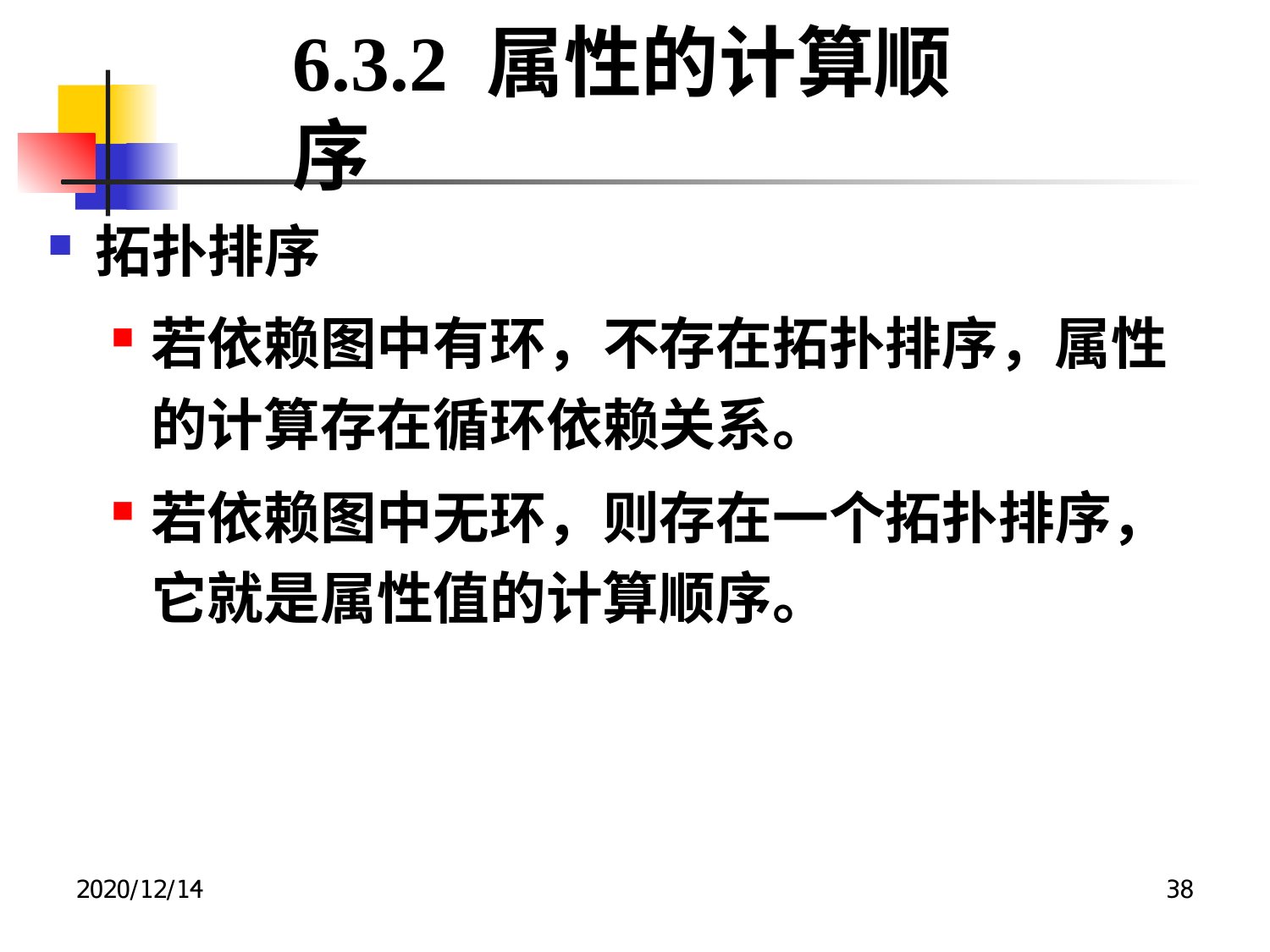

6.3.2 属性的计算顺序
拓扑排序
若依赖图中有环，不存在拓扑排序，属性的计算存在循环依赖关系。
若依赖图中无环，则存在一个拓扑排序，它就是属性值的计算顺序。
2020/12/14
38